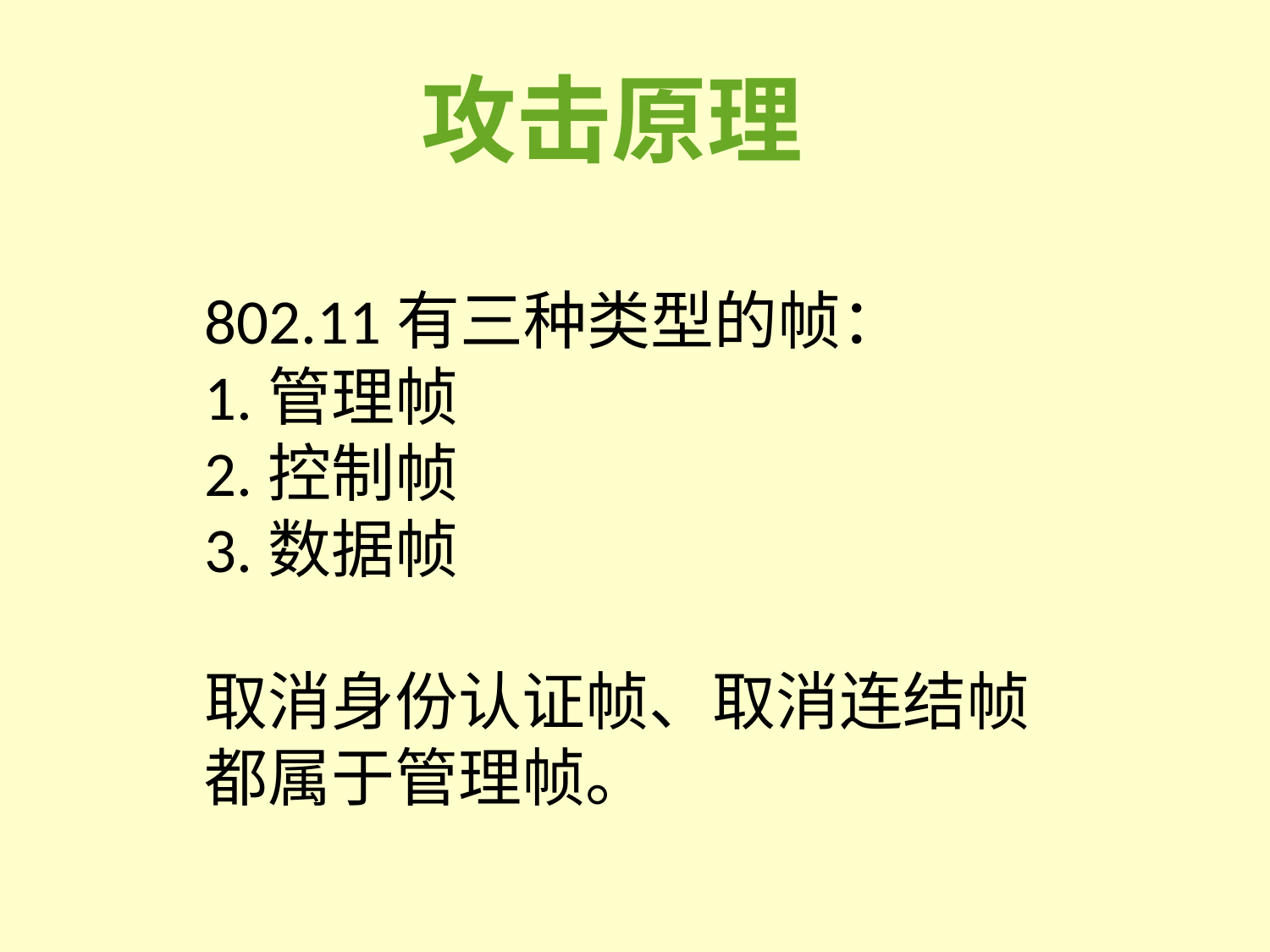

攻击原理
802.11有三种类型的帧：
1.管理帧
2.控制帧
3.数据帧

取消身份认证帧、取消连结帧都属于管理帧。